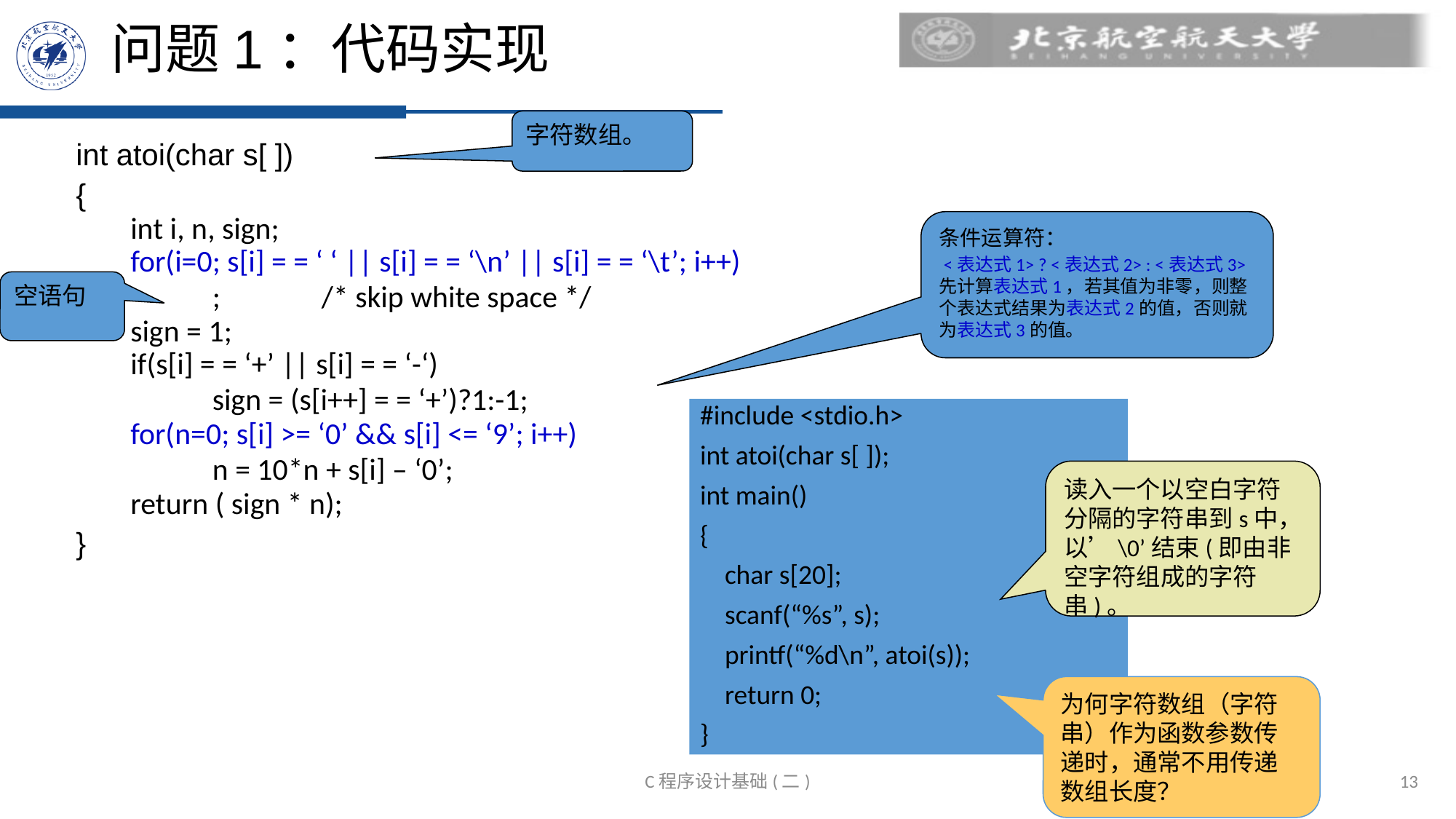

# 问题1：代码实现
字符数组。
int atoi(char s[ ])
{
int i, n, sign;
for(i=0; s[i] = = ‘ ‘ || s[i] = = ‘\n’ || s[i] = = ‘\t’; i++)
; 	/* skip white space */
sign = 1;
if(s[i] = = ‘+’ || s[i] = = ‘-‘)
sign = (s[i++] = = ‘+’)?1:-1;
for(n=0; s[i] >= ‘0’ && s[i] <= ‘9’; i++)
n = 10*n + s[i] – ‘0’;
return ( sign * n);
}

条件运算符：
 <表达式1> ? <表达式2> : <表达式3>
先计算表达式1，若其值为非零，则整个表达式结果为表达式2的值，否则就为表达式3的值。
空语句
#include <stdio.h>
int atoi(char s[ ]);
int main()
{
    char s[20];
    scanf(“%s”, s);
    printf(“%d\n”, atoi(s));
    return 0;
}
读入一个以空白字符分隔的字符串到s中，以’\0’结束(即由非空字符组成的字符串)。
为何字符数组（字符串）作为函数参数传递时，通常不用传递数组长度？
13
C程序设计基础(二)